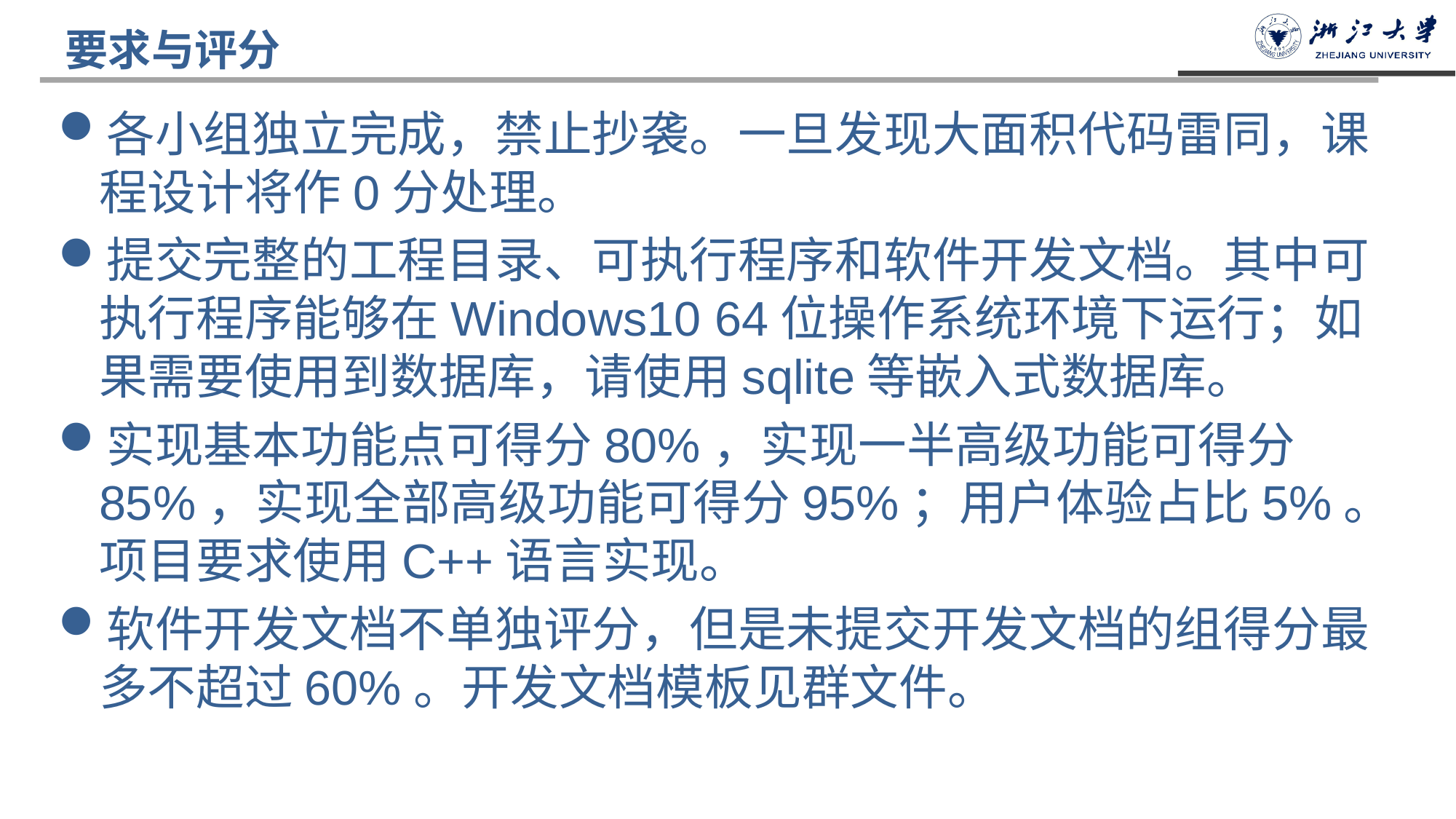

# 要求与评分
各小组独立完成，禁止抄袭。一旦发现大面积代码雷同，课程设计将作0分处理。
提交完整的工程目录、可执行程序和软件开发文档。其中可执行程序能够在Windows10 64位操作系统环境下运行；如果需要使用到数据库，请使用sqlite等嵌入式数据库。
实现基本功能点可得分80%，实现一半高级功能可得分85%，实现全部高级功能可得分95%；用户体验占比5%。项目要求使用C++语言实现。
软件开发文档不单独评分，但是未提交开发文档的组得分最多不超过60%。开发文档模板见群文件。